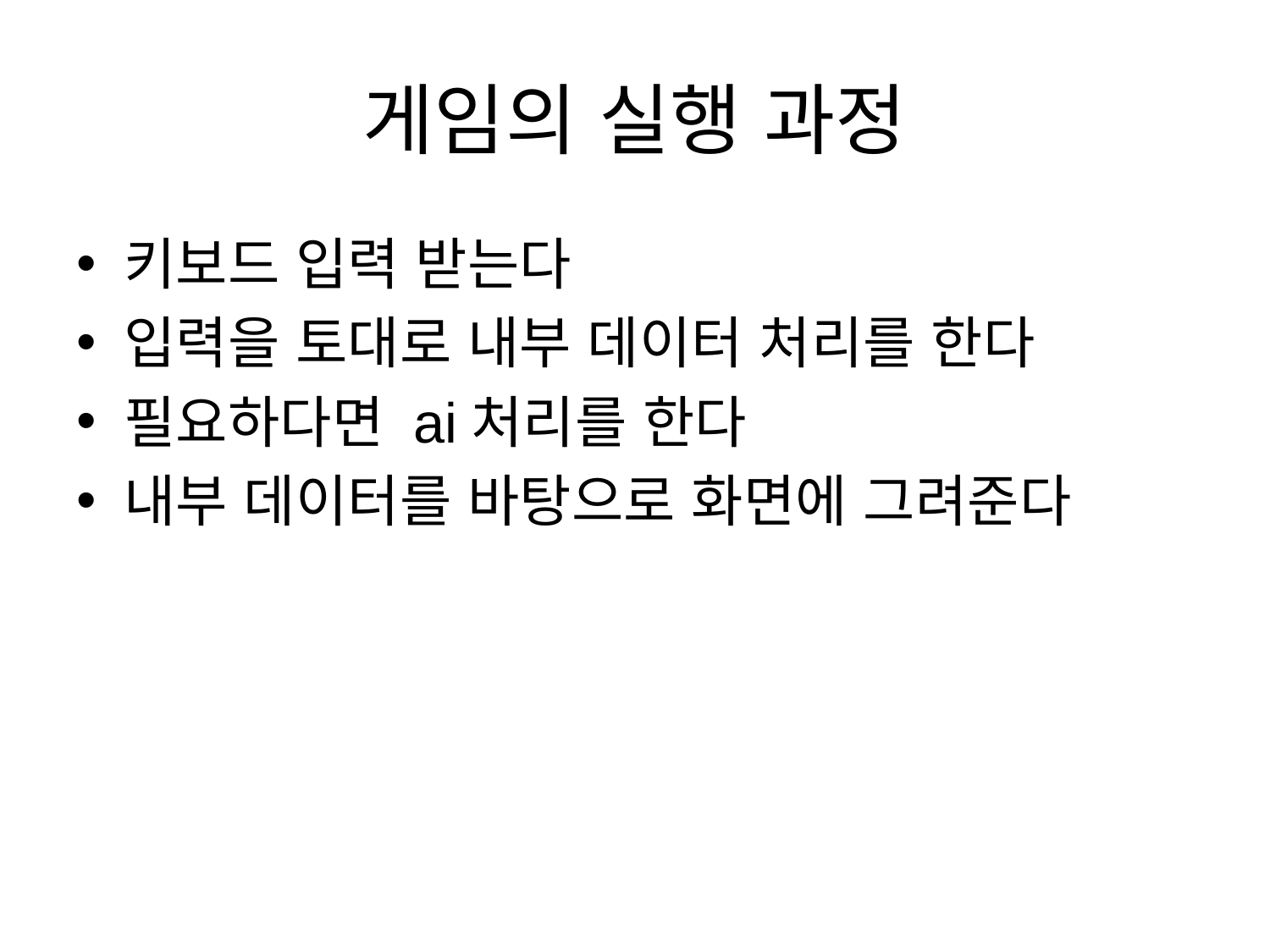

# 게임의 실행 과정
키보드 입력 받는다
입력을 토대로 내부 데이터 처리를 한다
필요하다면 ai처리를 한다
내부 데이터를 바탕으로 화면에 그려준다